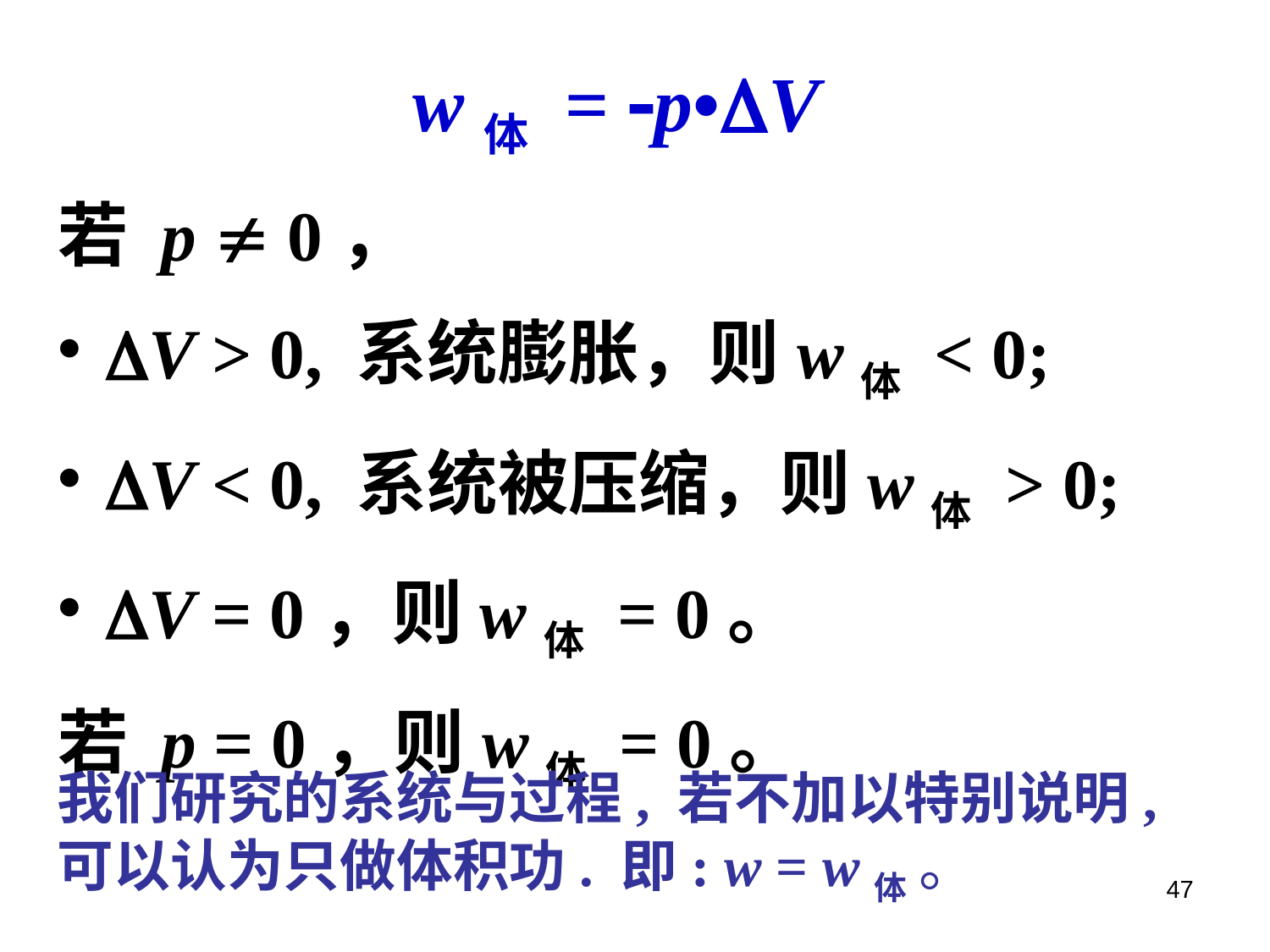

w体 = −p•ΔV
若 p ≠ 0，
ΔV > 0, 系统膨胀，则w体 < 0;
ΔV < 0, 系统被压缩，则w体 > 0;
ΔV = 0，则w体 = 0。
若 p = 0，则w体 = 0。
我们研究的系统与过程, 若不加以特别说明, 可以认为只做体积功. 即: w = w体 。
47